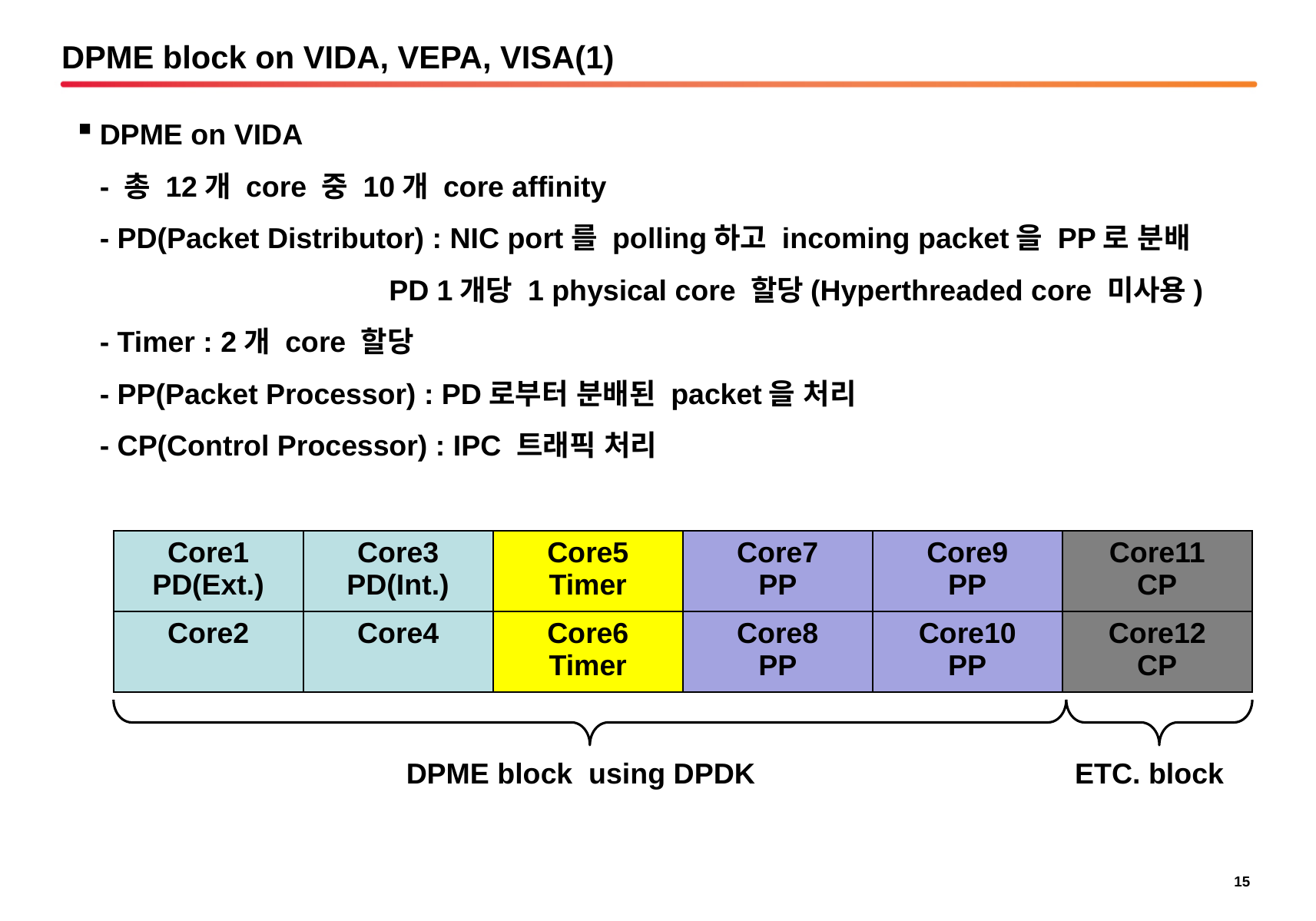

# DPME block on VIDA, VEPA, VISA(1)
DPME on VIDA
- 총 12개 core 중 10개 core affinity
- PD(Packet Distributor) : NIC port를 polling하고 incoming packet을 PP로 분배
                                   PD 1개당 1 physical core 할당(Hyperthreaded core 미사용)
- Timer : 2개 core 할당
- PP(Packet Processor) : PD로부터 분배된 packet을 처리
- CP(Control Processor) : IPC 트래픽 처리

| Core1 PD(Ext.) | Core3 PD(Int.) | Core5 Timer | Core7 PP | Core9 PP | Core11 CP |
| --- | --- | --- | --- | --- | --- |
| Core2 | Core4 | Core6 Timer | Core8 PP | Core10 PP | Core12 CP |

DPME block  using DPDK
ETC. block